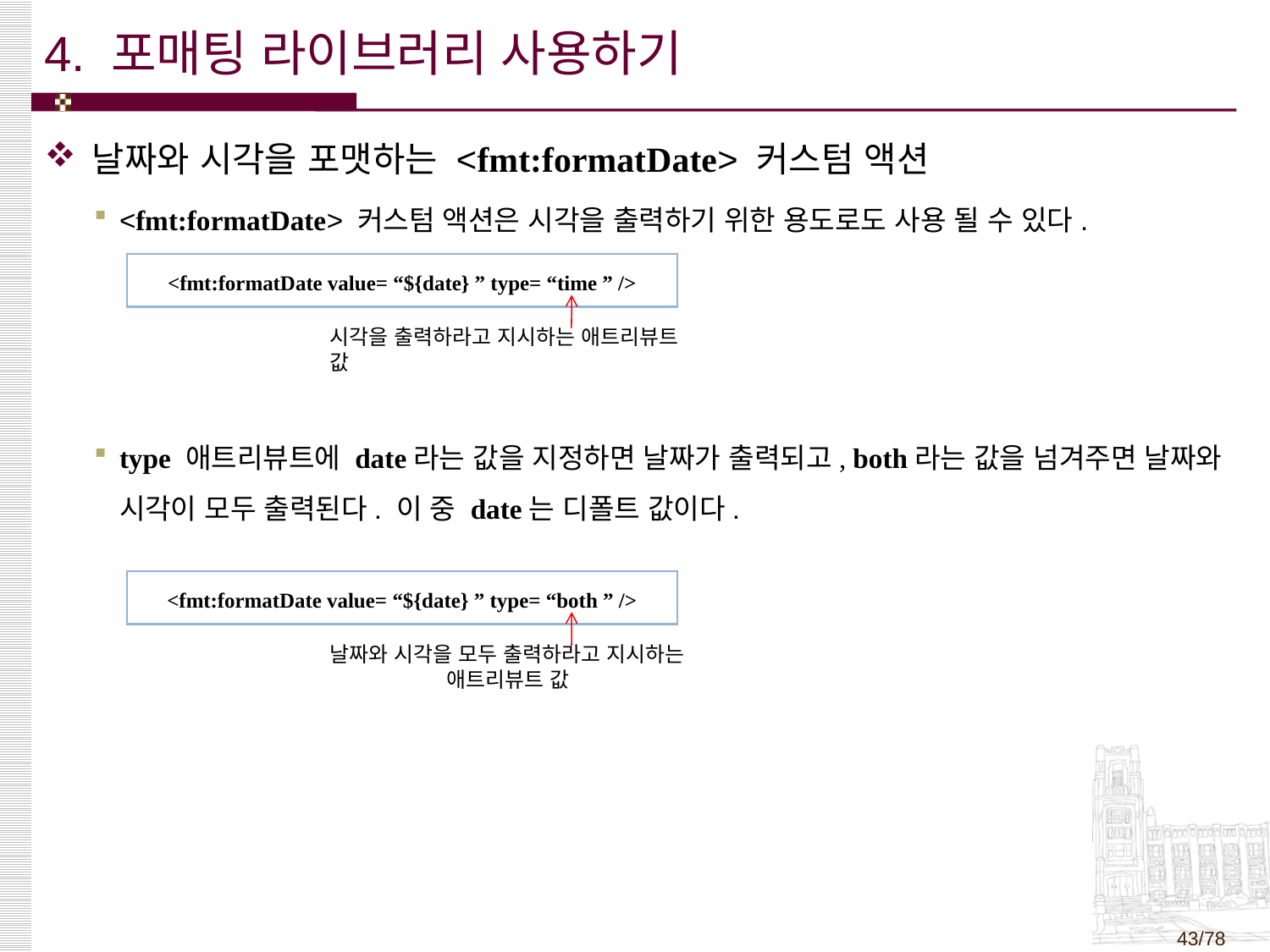

# 4. 포매팅 라이브러리 사용하기
날짜와 시각을 포맷하는 <fmt:formatDate> 커스텀 액션
<fmt:formatDate> 커스텀 액션은 시각을 출력하기 위한 용도로도 사용 될 수 있다.

type 애트리뷰트에 date라는 값을 지정하면 날짜가 출력되고, both라는 값을 넘겨주면 날짜와 시각이 모두 출력된다. 이 중 date는 디폴트 값이다.

| <fmt:formatDate value= “${date} ” type= “time ” /> |
| --- |
시각을 출력하라고 지시하는 애트리뷰트 값
| <fmt:formatDate value= “${date} ” type= “both ” /> |
| --- |
날짜와 시각을 모두 출력하라고 지시하는
애트리뷰트 값